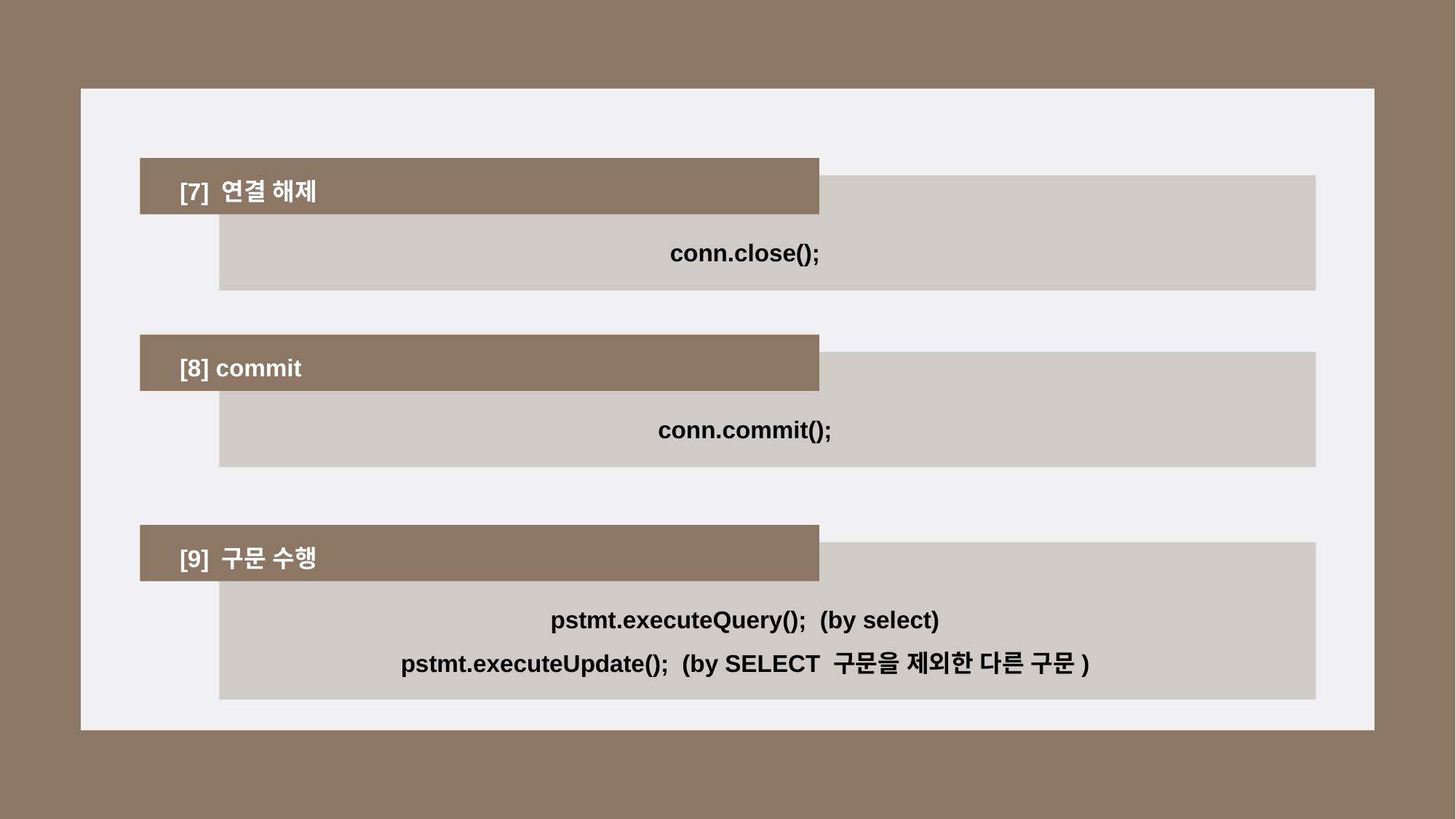

[7] 연결 해제

conn.close();
[8] commit

conn.commit();
[9] 구문 수행

pstmt.executeQuery();  (by select)
pstmt.executeUpdate();  (by SELECT 구문을 제외한 다른 구문)